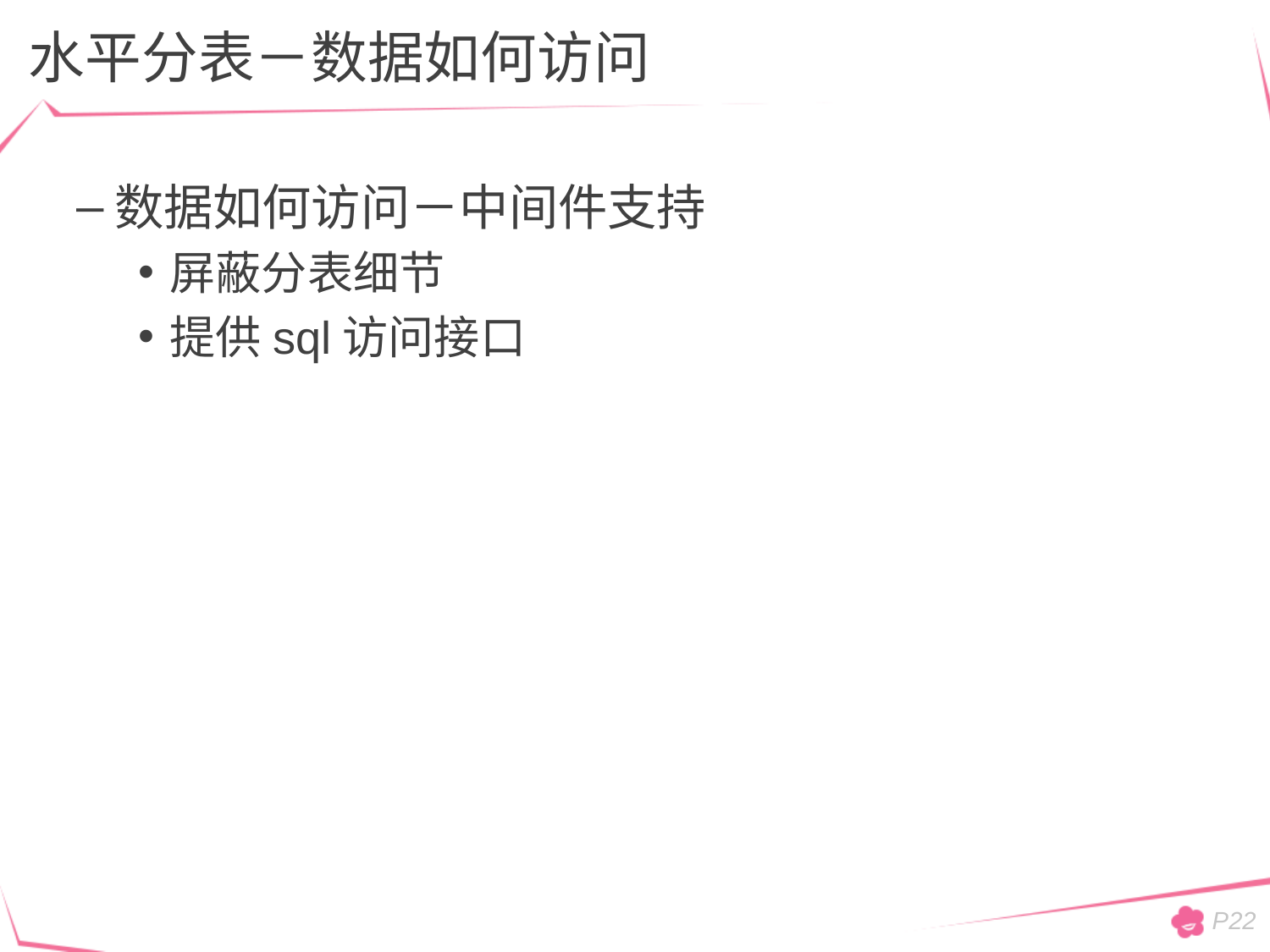

# 水平分表－数据如何访问
数据如何访问－中间件支持
屏蔽分表细节
提供sql访问接口
P22